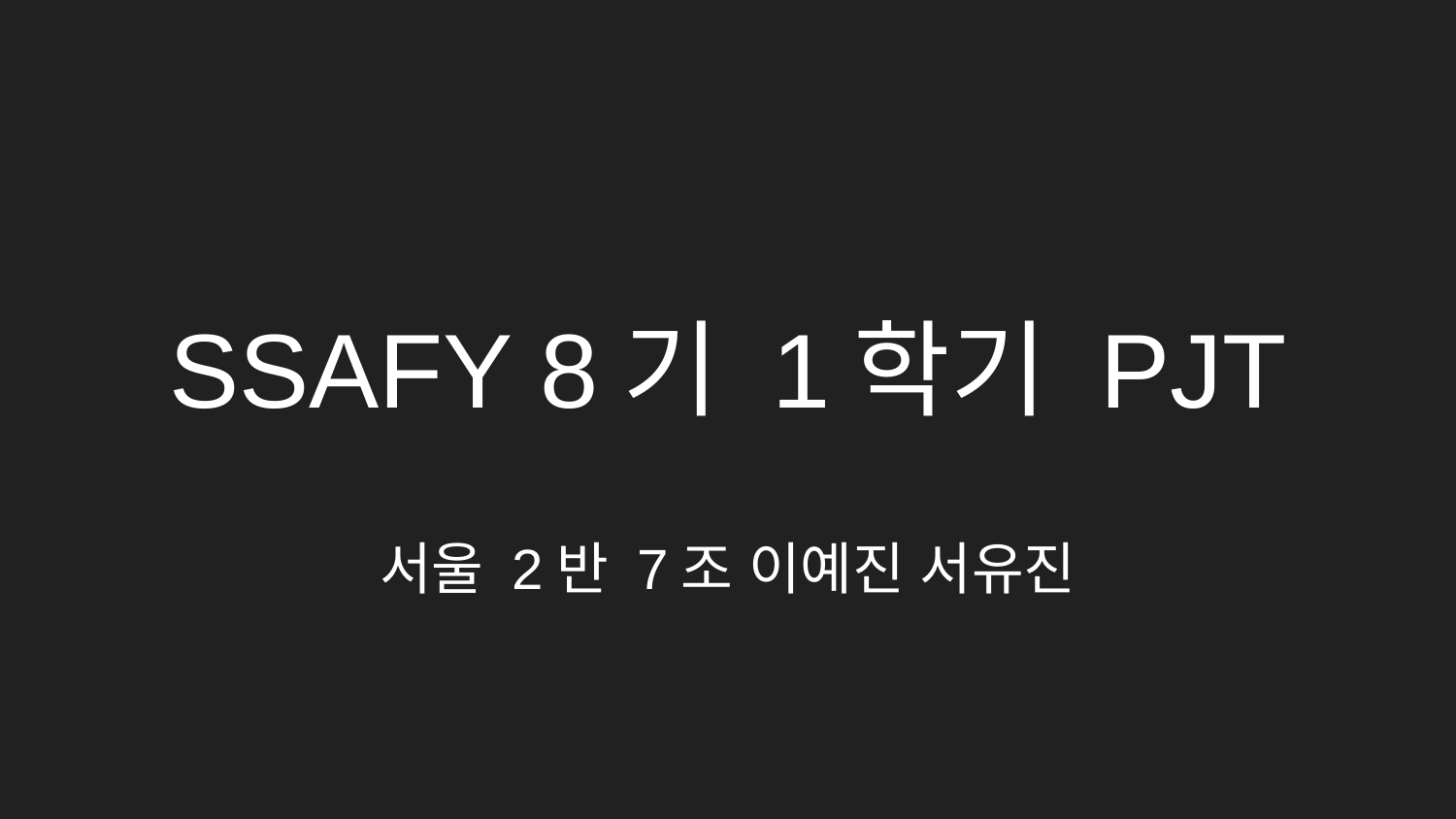

# SSAFY 8기 1학기 PJT
서울 2반 7조 이예진 서유진